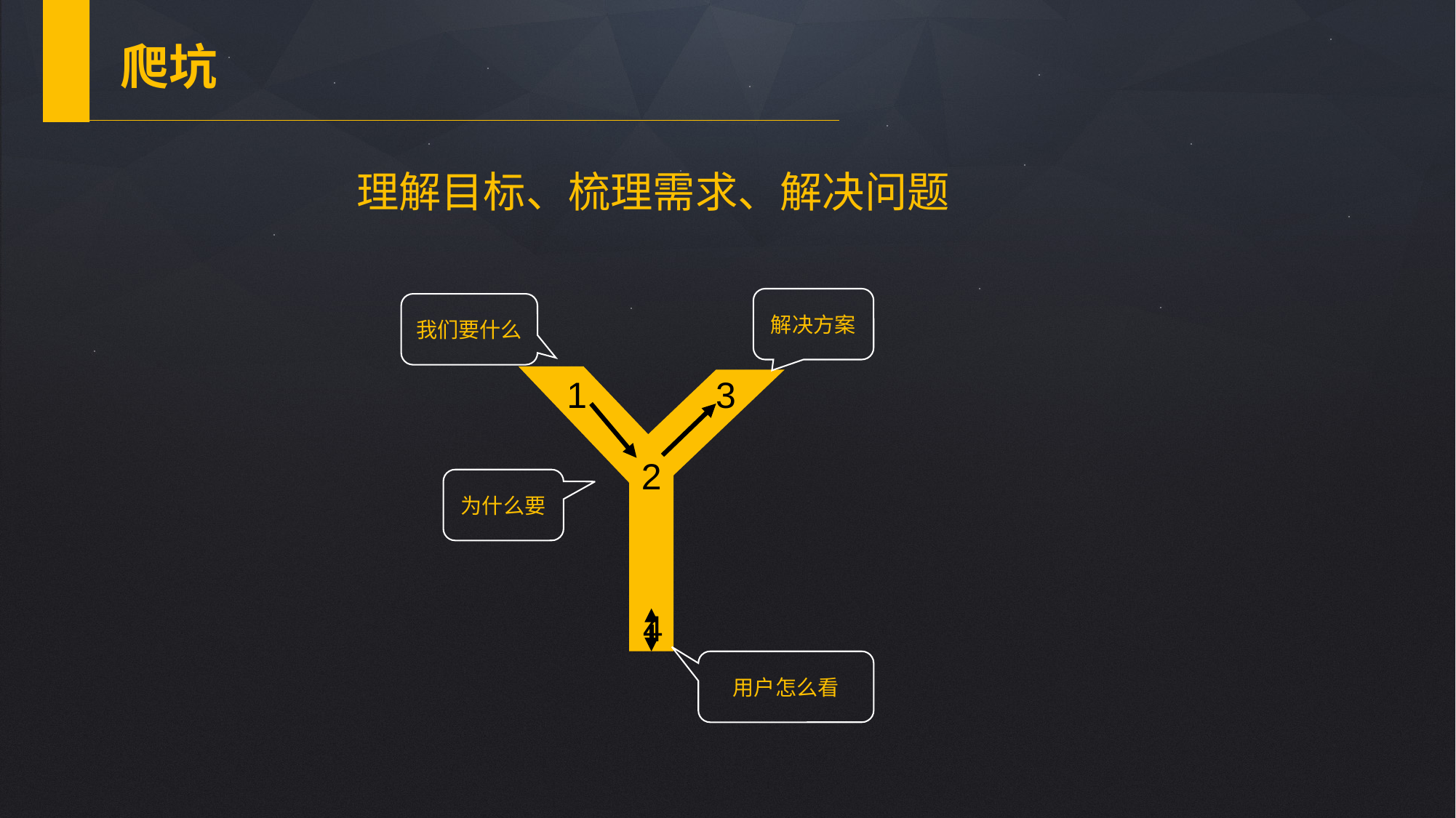

爬坑
理解目标、梳理需求、解决问题
解决方案
我们要什么
3
1

2
4
为什么要
用户怎么看